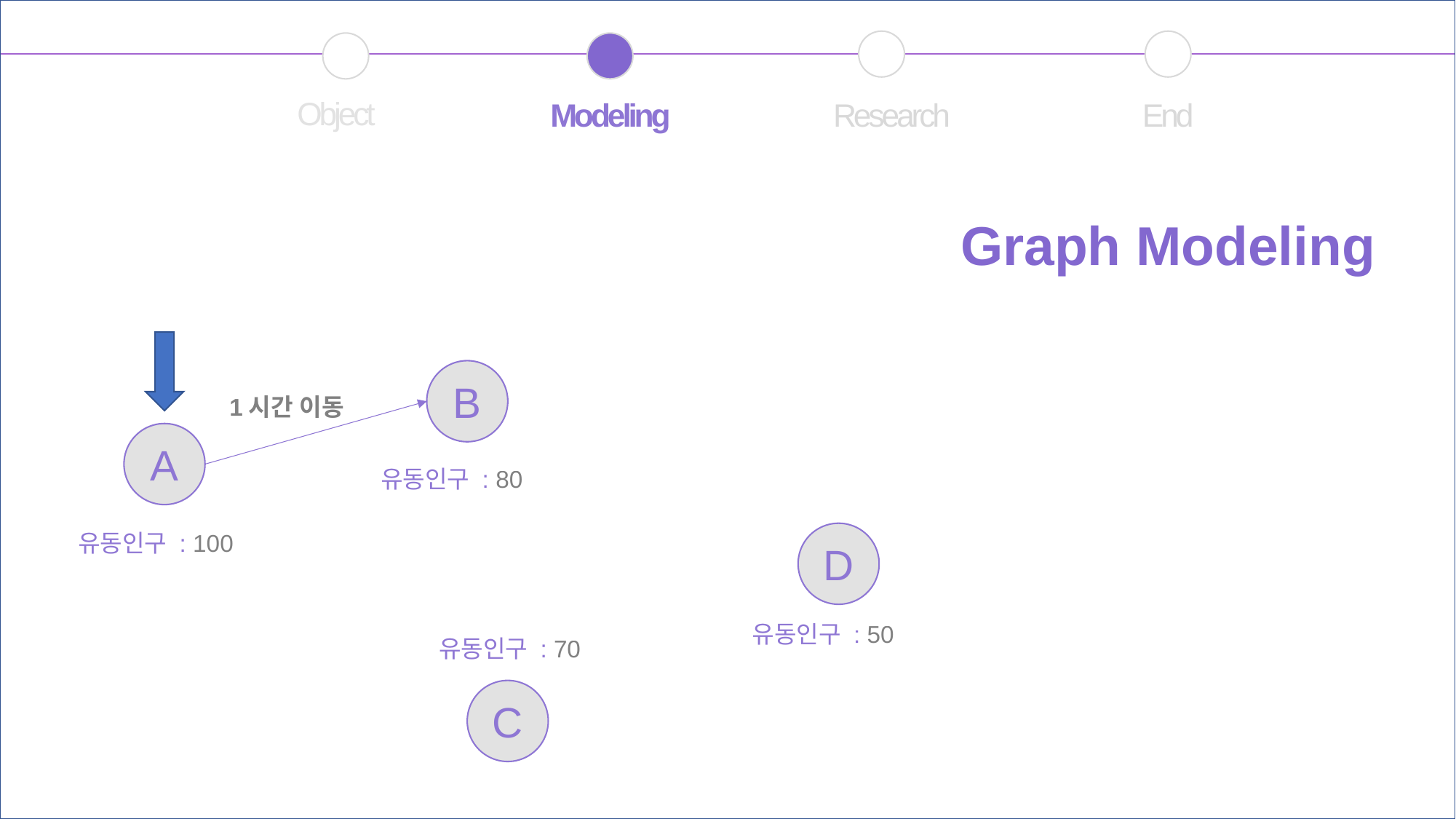

Object
Modeling
Research
End
Graph Modeling

B
1시간 이동
A
유동인구 : 80
유동인구 : 100
D
유동인구 : 50
유동인구 : 70
C